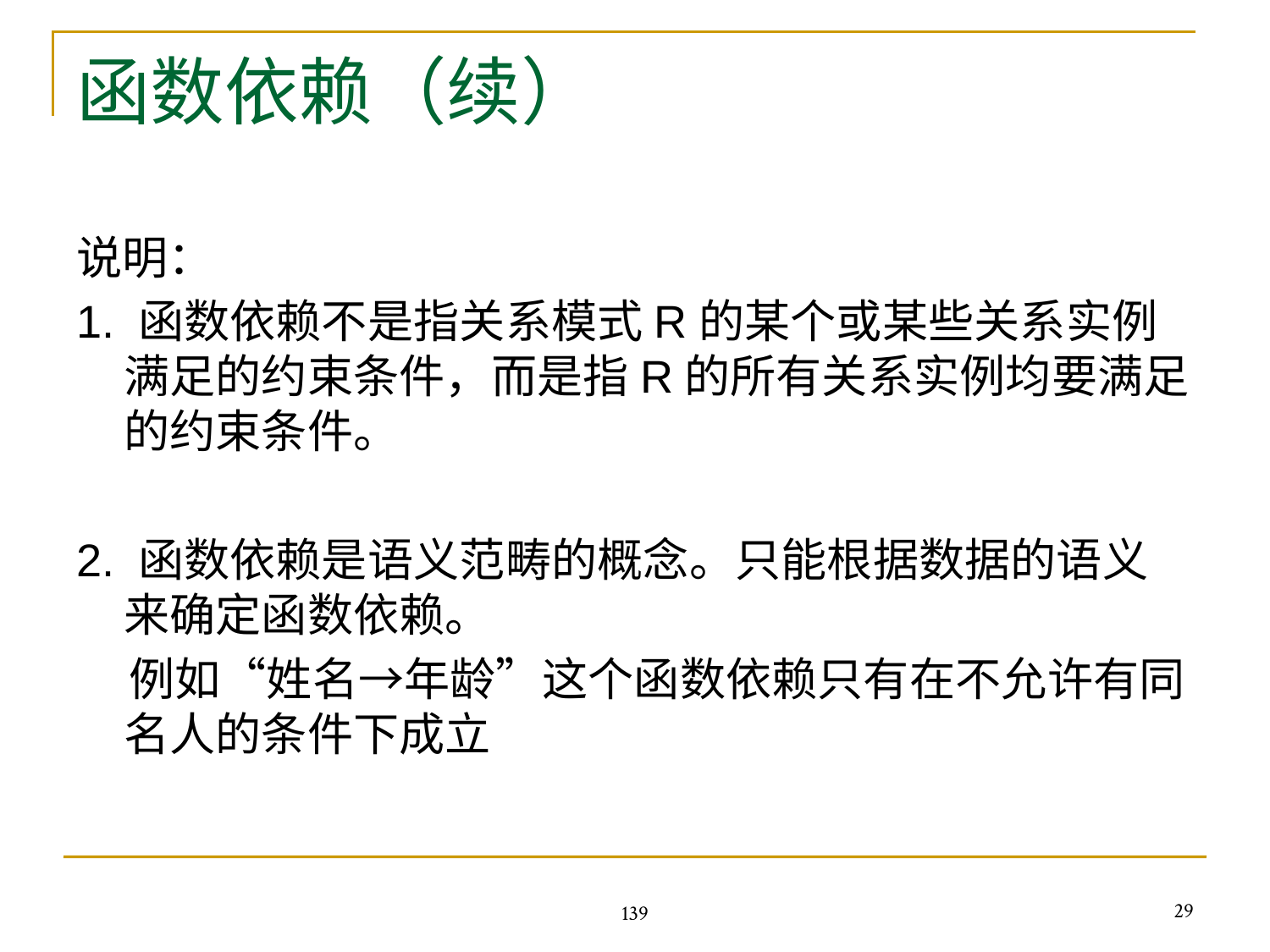

# 函数依赖（续）
说明：
1. 函数依赖不是指关系模式R的某个或某些关系实例满足的约束条件，而是指R的所有关系实例均要满足的约束条件。

2. 函数依赖是语义范畴的概念。只能根据数据的语义来确定函数依赖。
    例如“姓名→年龄”这个函数依赖只有在不允许有同名人的条件下成立
29
139